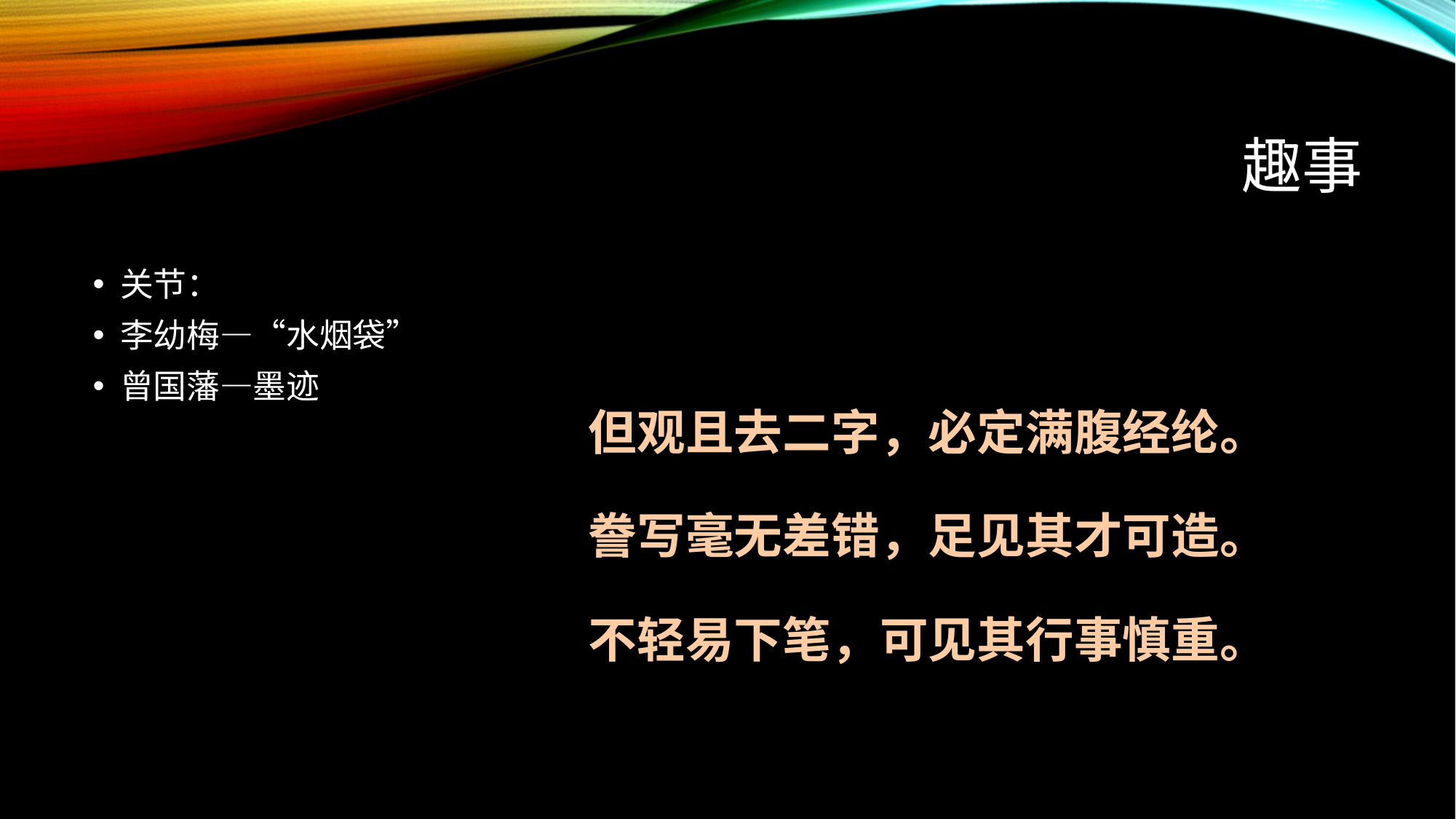

# 趣事
关节：
李幼梅—“水烟袋”
曾国藩—墨迹
但观且去二字，必定满腹经纶。
誊写毫无差错，足见其才可造。
不轻易下笔，可见其行事慎重。